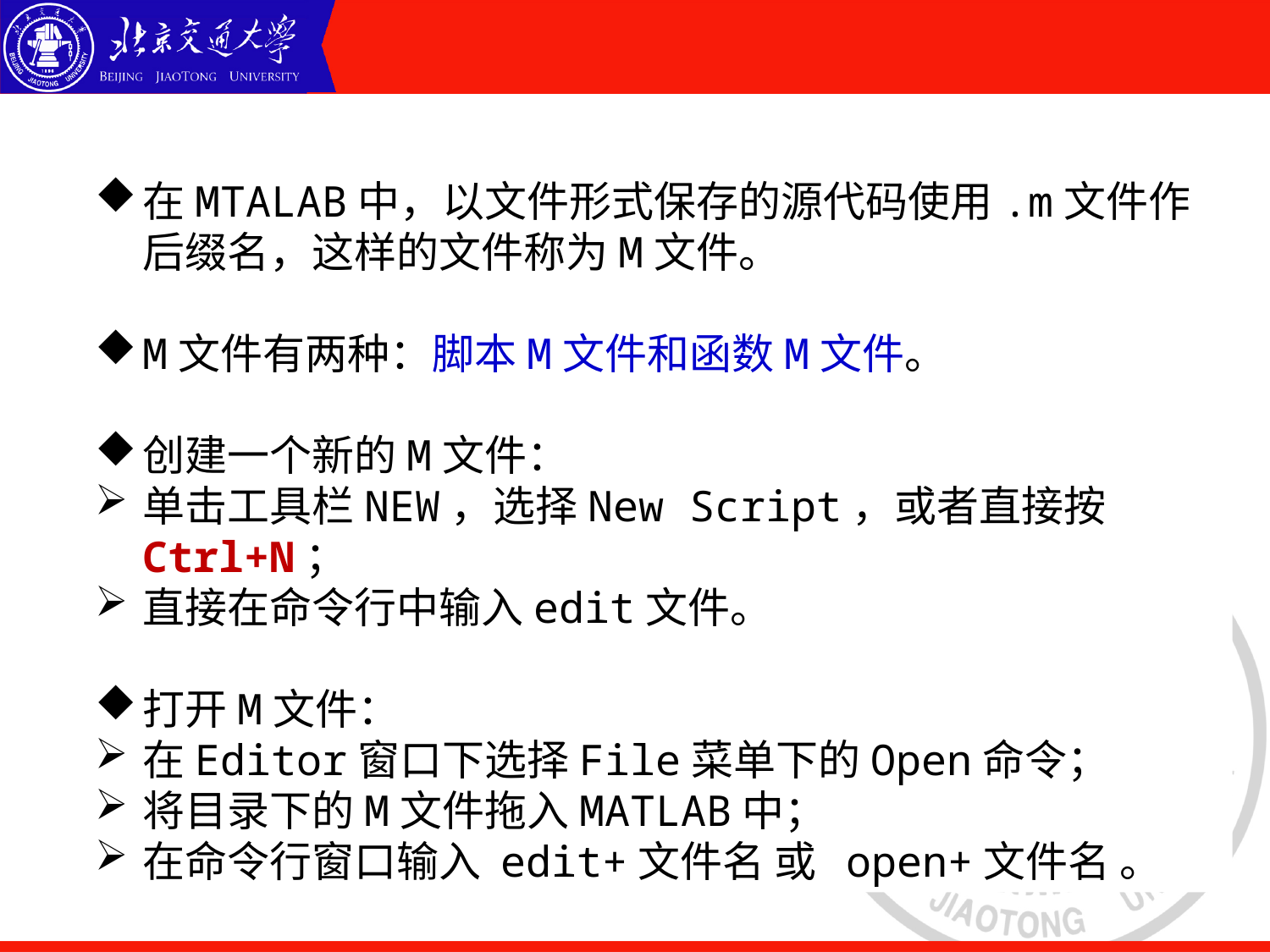

在MTALAB中，以文件形式保存的源代码使用.m文件作后缀名，这样的文件称为M文件。

M文件有两种：脚本M文件和函数M文件。

创建一个新的M文件：
单击工具栏NEW，选择New Script，或者直接按Ctrl+N；
直接在命令行中输入edit文件。

打开M文件：
在Editor窗口下选择File菜单下的Open命令；
将目录下的M文件拖入MATLAB中；
在命令行窗口输入 edit+文件名 或  open+文件名 。